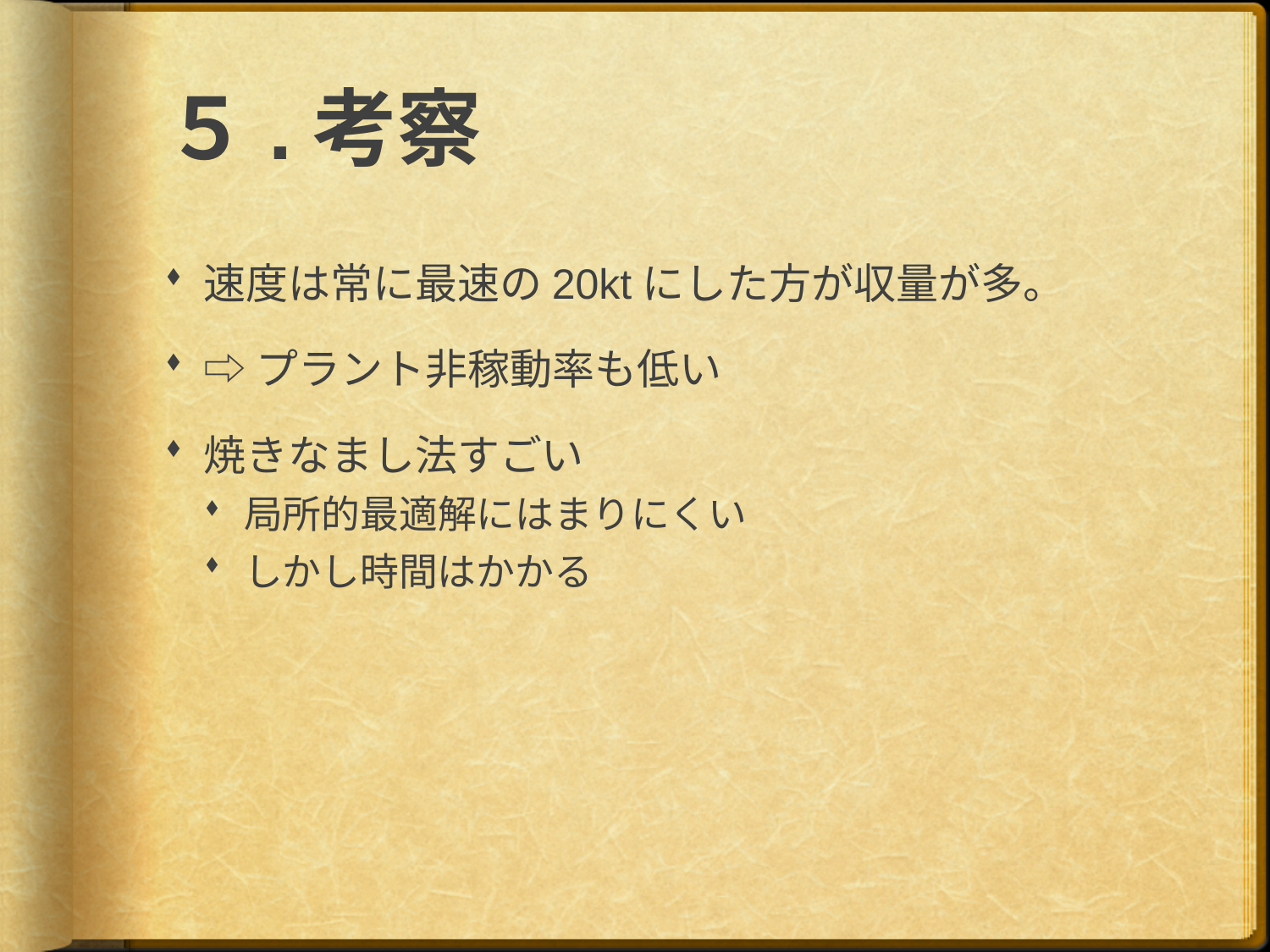

# ５.考察
速度は常に最速の20ktにした方が収量が多。
⇨プラント非稼動率も低い
焼きなまし法すごい
局所的最適解にはまりにくい
しかし時間はかかる